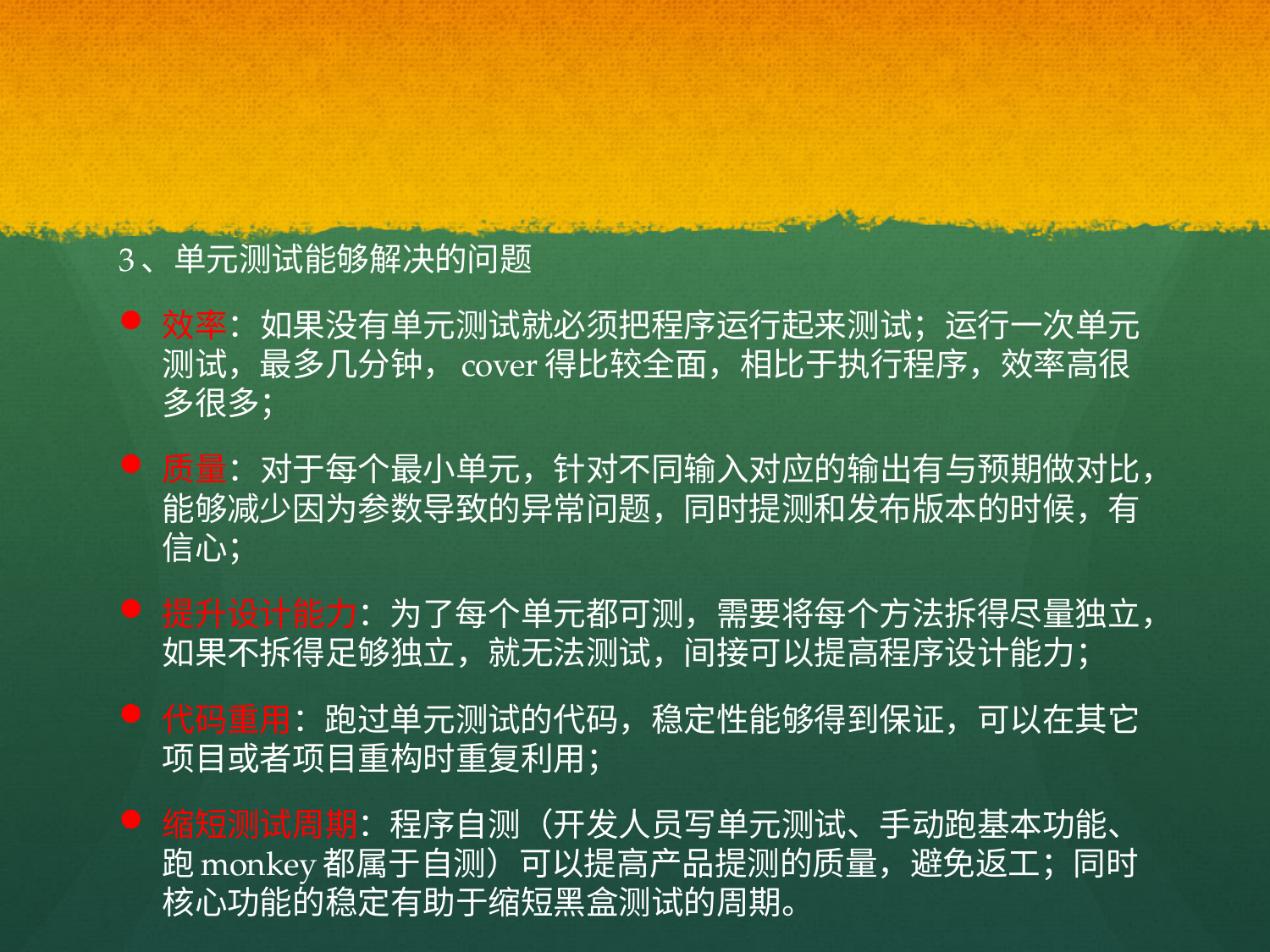

3、单元测试能够解决的问题
效率：如果没有单元测试就必须把程序运行起来测试；运行一次单元测试，最多几分钟，cover得比较全面，相比于执行程序，效率高很多很多；
质量：对于每个最小单元，针对不同输入对应的输出有与预期做对比，能够减少因为参数导致的异常问题，同时提测和发布版本的时候，有信心；
提升设计能力：为了每个单元都可测，需要将每个方法拆得尽量独立，如果不拆得足够独立，就无法测试，间接可以提高程序设计能力；
代码重用：跑过单元测试的代码，稳定性能够得到保证，可以在其它项目或者项目重构时重复利用；
缩短测试周期：程序自测（开发人员写单元测试、手动跑基本功能、跑monkey都属于自测）可以提高产品提测的质量，避免返工；同时核心功能的稳定有助于缩短黑盒测试的周期。